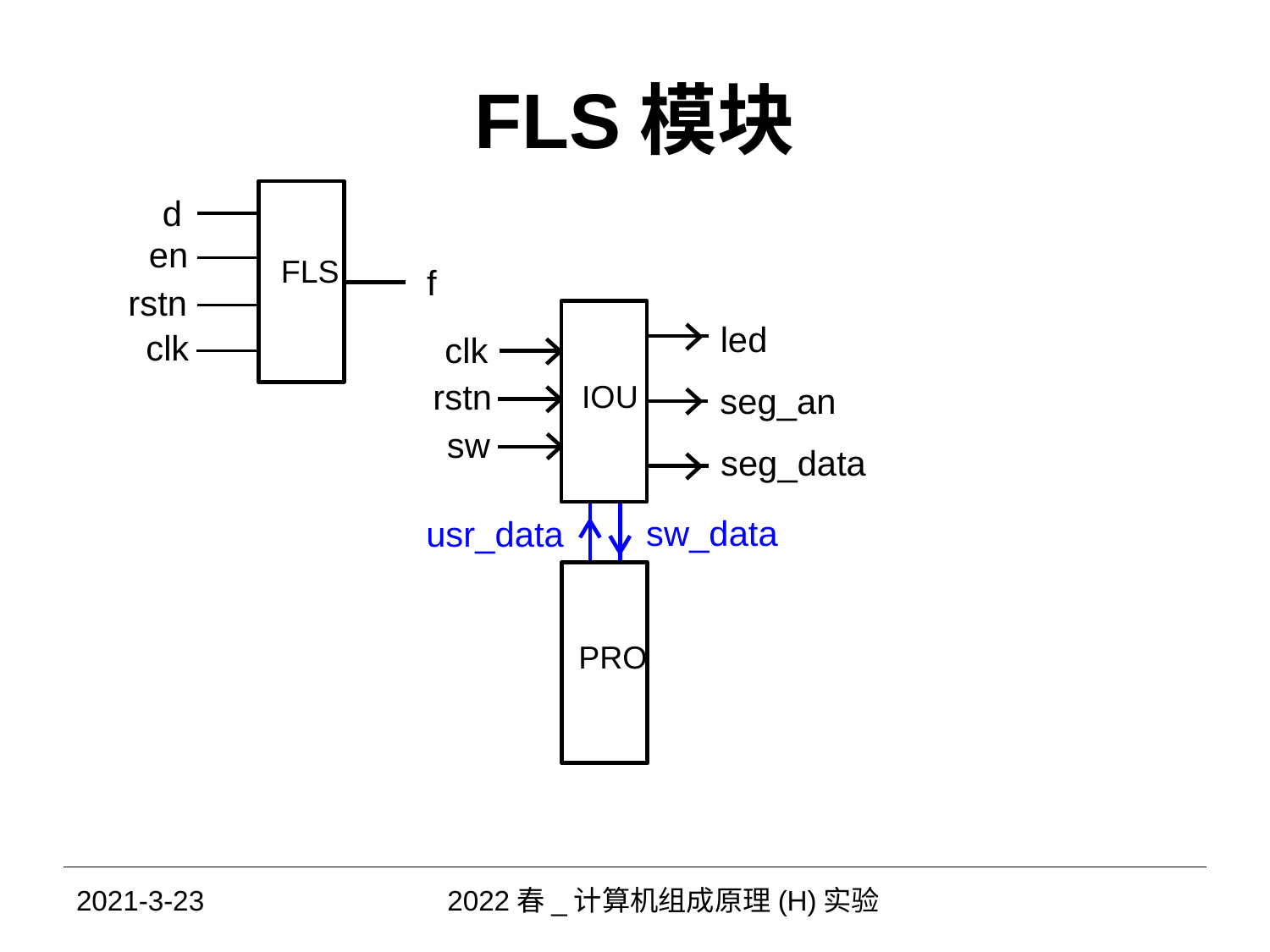

# FLS模块

d
en
FLS
f
rstn
clk

led
clk
IOU
rstn
sw
seg_an
seg_data
sw_data
usr_data

PRO
2021-3-23
2022春_计算机组成原理(H)实验
10